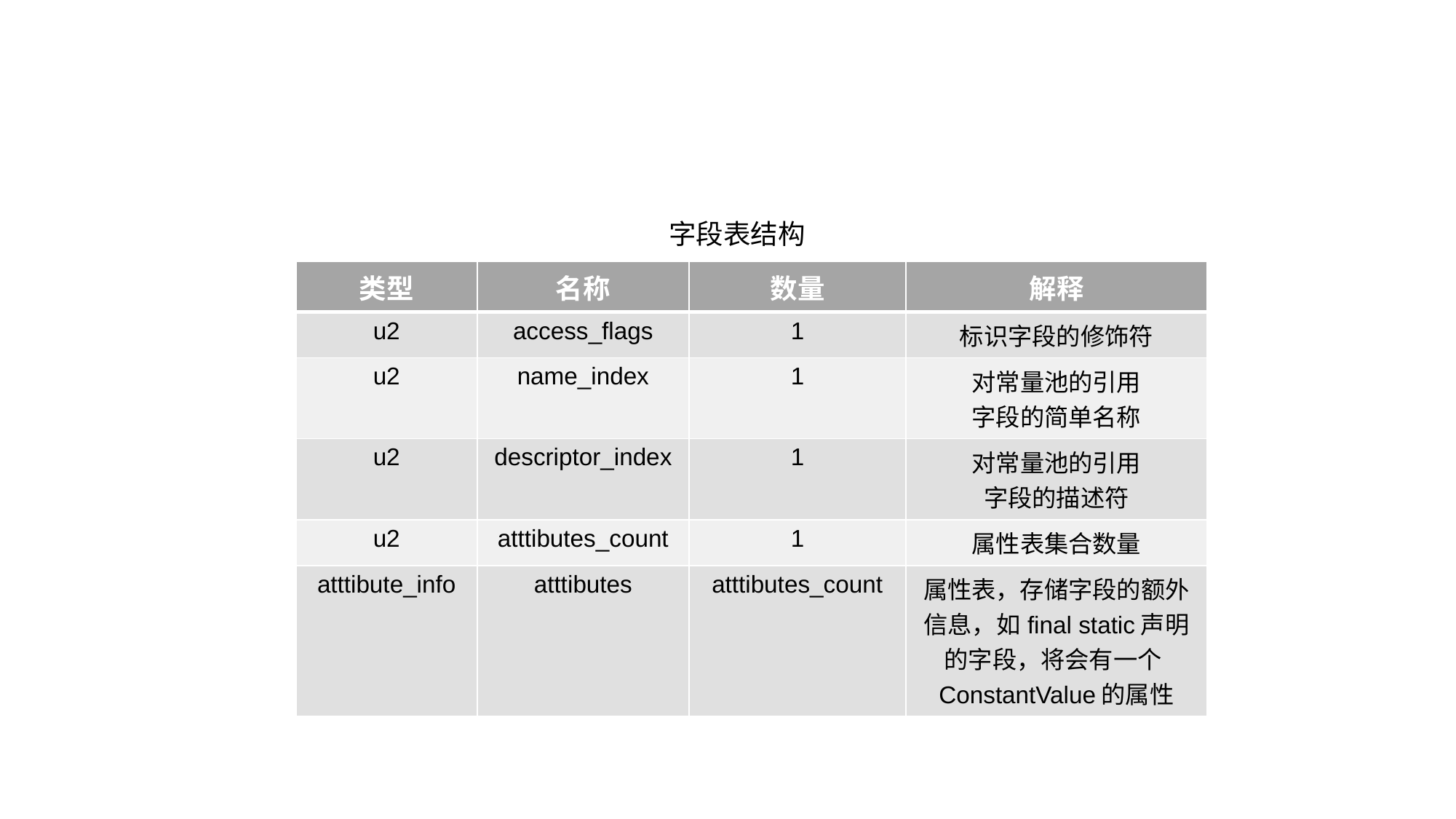

字段表结构
| 类型 | 名称 | 数量 | 解释 |
| --- | --- | --- | --- |
| u2 | access\_flags | 1 | 标识字段的修饰符 |
| u2 | name\_index | 1 | 对常量池的引用 字段的简单名称 |
| u2 | descriptor\_index | 1 | 对常量池的引用 字段的描述符 |
| u2 | atttibutes\_count | 1 | 属性表集合数量 |
| atttibute\_info | atttibutes | atttibutes\_count | 属性表，存储字段的额外信息，如final static声明的字段，将会有一个ConstantValue的属性 |